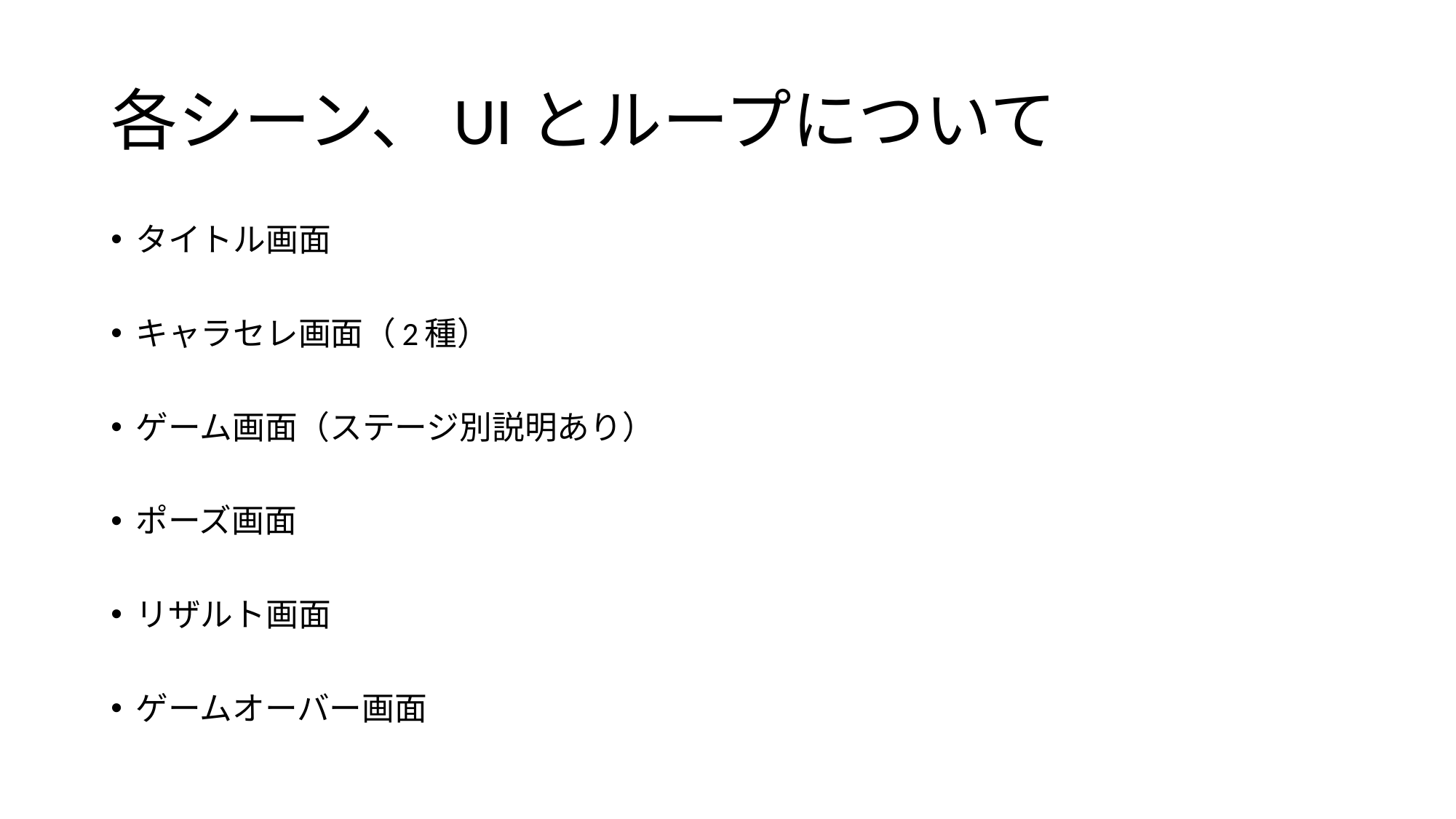

# 各シーン、UIとループについて
タイトル画面

キャラセレ画面（2種）

ゲーム画面（ステージ別説明あり）

ポーズ画面

リザルト画面

ゲームオーバー画面